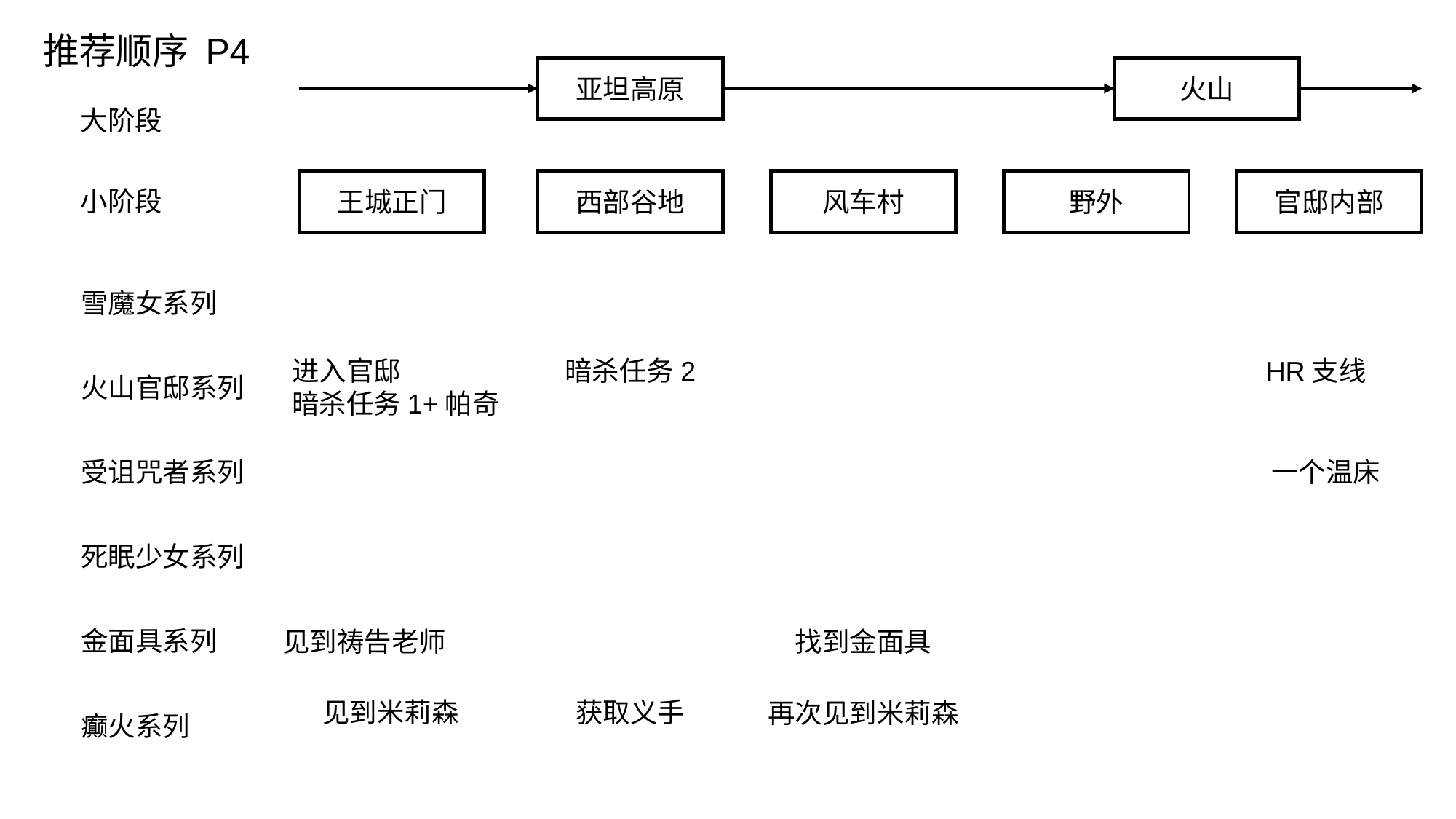

推荐顺序 P4
亚坦高原
火山
大阶段
王城正门
西部谷地
风车村
野外
官邸内部
小阶段
雪魔女系列
进入官邸
暗杀任务1+帕奇
暗杀任务2
HR支线
火山官邸系列
受诅咒者系列
一个温床
死眠少女系列
金面具系列
见到祷告老师
找到金面具
见到米莉森
获取义手
再次见到米莉森
癫火系列